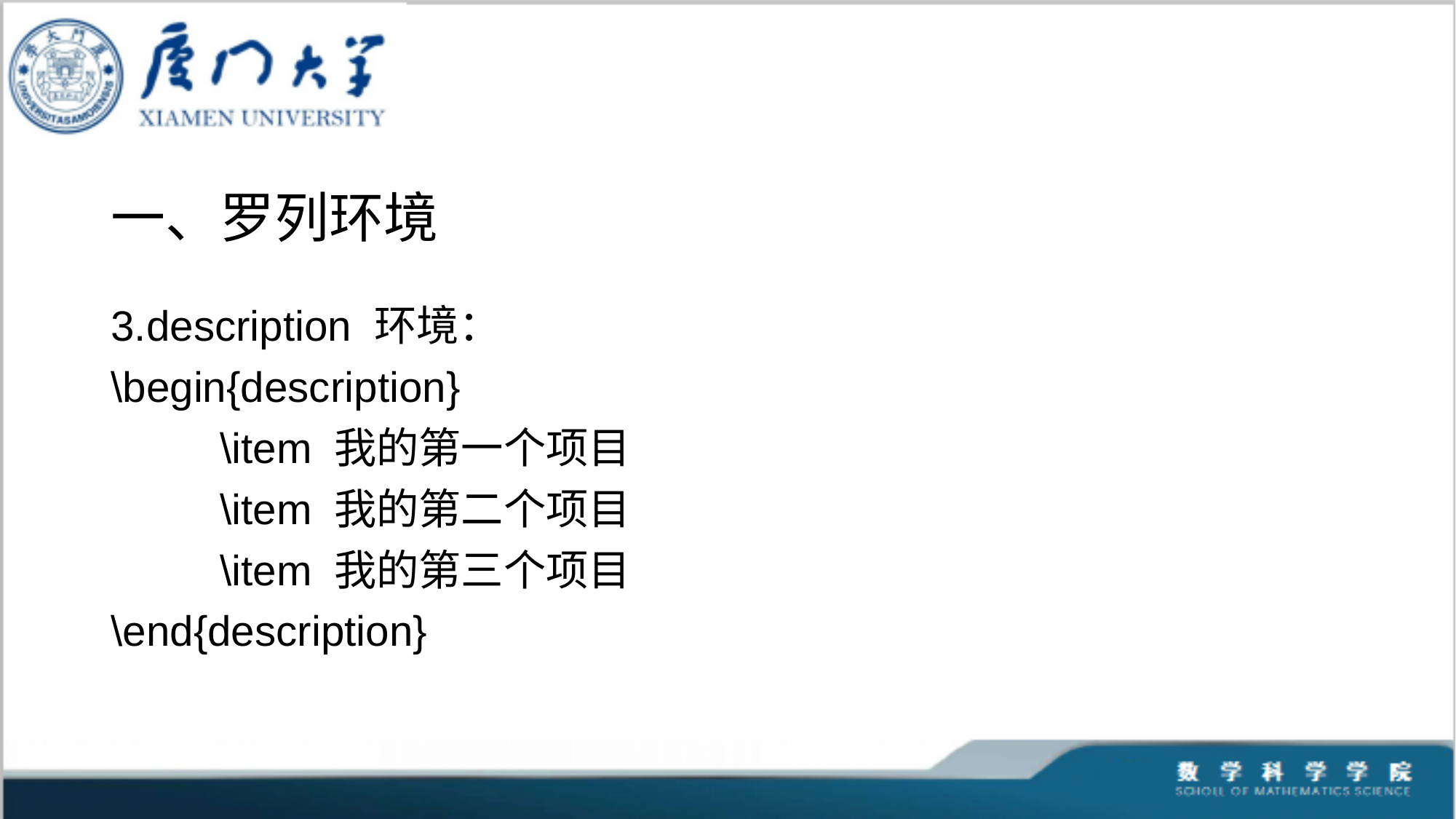

# 一、罗列环境
3.description 环境：
\begin{description}
	\item 我的第一个项目
	\item 我的第二个项目
	\item 我的第三个项目
\end{description}